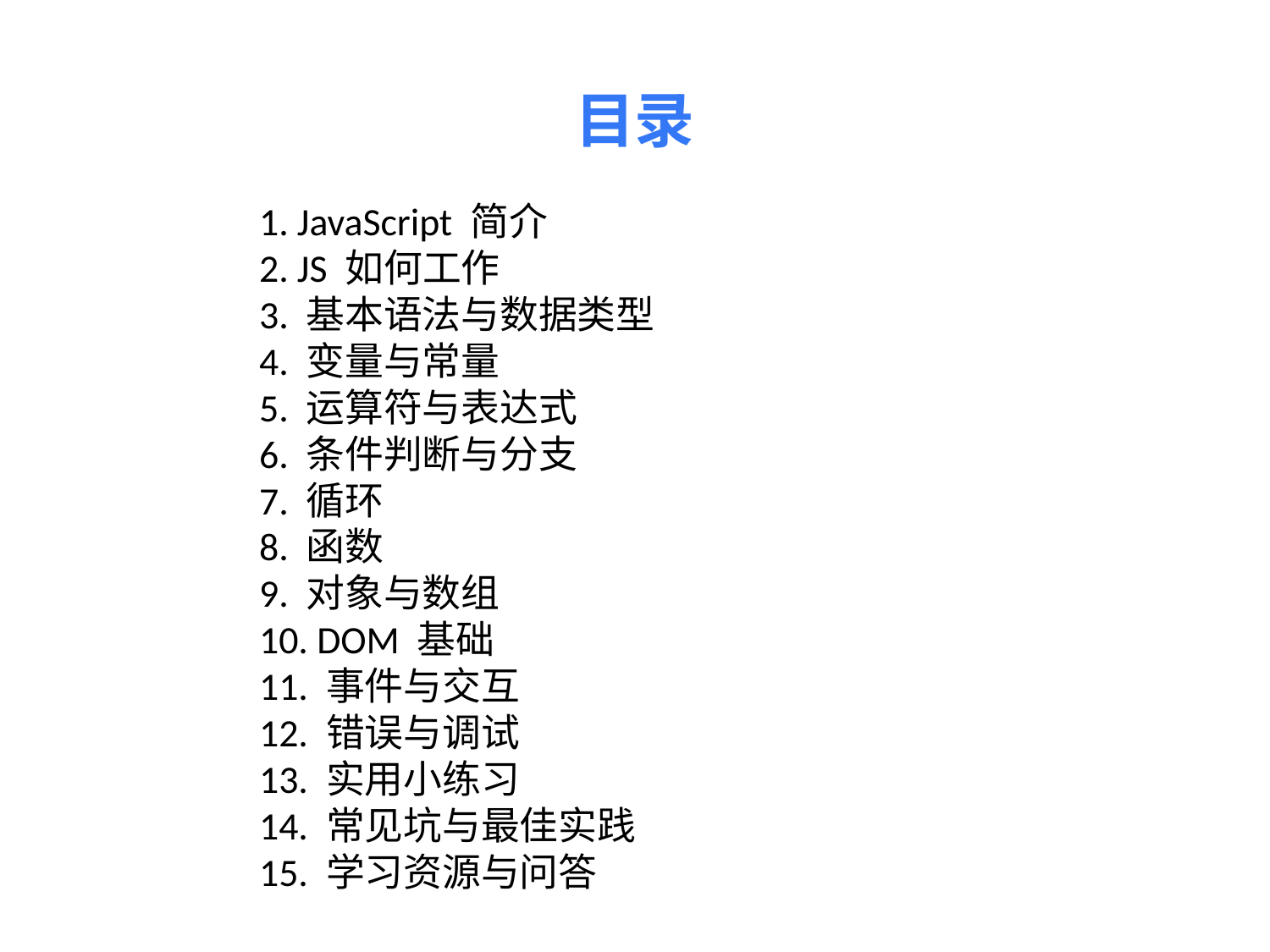

目录

1. JavaScript 简介
2. JS 如何工作
3. 基本语法与数据类型
4. 变量与常量
5. 运算符与表达式
6. 条件判断与分支
7. 循环
8. 函数
9. 对象与数组
10. DOM 基础
11. 事件与交互
12. 错误与调试
13. 实用小练习
14. 常见坑与最佳实践
15. 学习资源与问答